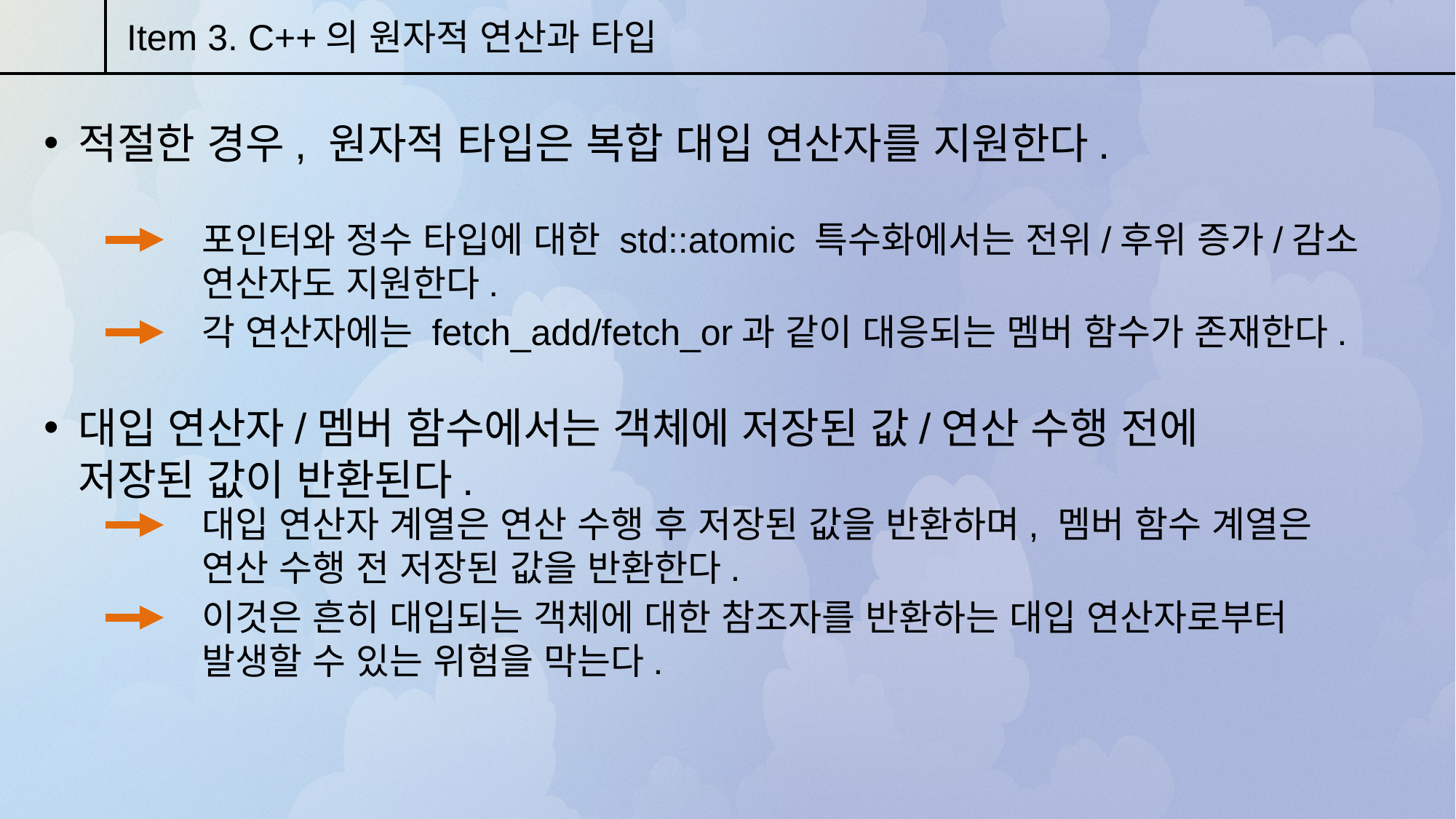

Item 3. C++의 원자적 연산과 타입
적절한 경우, 원자적 타입은 복합 대입 연산자를 지원한다.
포인터와 정수 타입에 대한 std::atomic 특수화에서는 전위/후위 증가/감소 연산자도 지원한다.
각 연산자에는 fetch_add/fetch_or과 같이 대응되는 멤버 함수가 존재한다.
대입 연산자/멤버 함수에서는 객체에 저장된 값/연산 수행 전에 저장된 값이 반환된다.
대입 연산자 계열은 연산 수행 후 저장된 값을 반환하며, 멤버 함수 계열은 연산 수행 전 저장된 값을 반환한다.
이것은 흔히 대입되는 객체에 대한 참조자를 반환하는 대입 연산자로부터 발생할 수 있는 위험을 막는다.